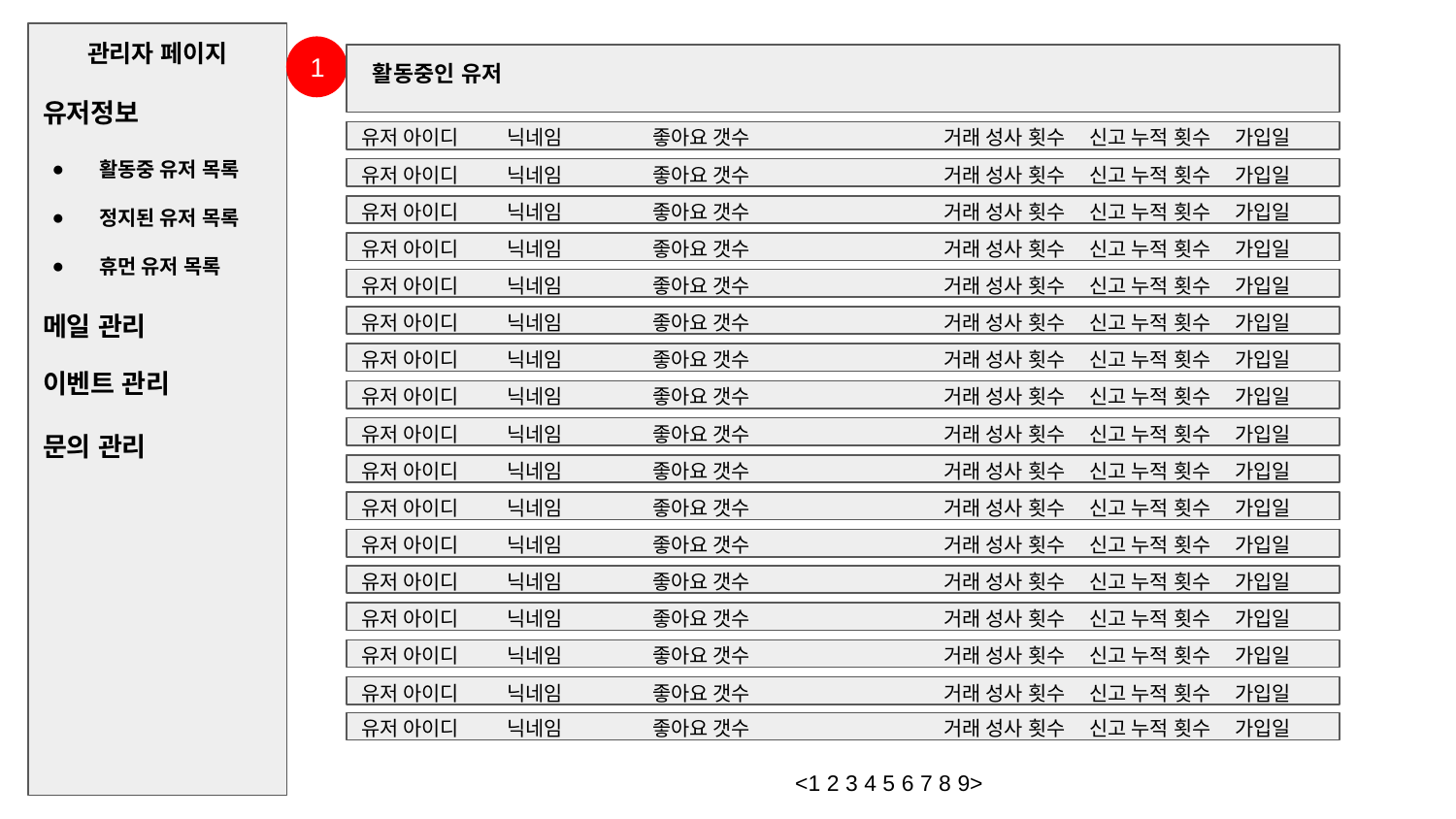

관리자 페이지

유저정보

활동중 유저 목록

정지된 유저 목록

휴먼 유저 목록

메일 관리

이벤트 관리

문의 관리
1
 활동중인 유저

유저 아이디	닉네임	좋아요 갯수		거래 성사 횟수 	신고 누적 횟수	가입일
유저 아이디	닉네임	좋아요 갯수		거래 성사 횟수 	신고 누적 횟수	가입일
유저 아이디	닉네임	좋아요 갯수		거래 성사 횟수 	신고 누적 횟수	가입일
유저 아이디	닉네임	좋아요 갯수		거래 성사 횟수 	신고 누적 횟수	가입일
유저 아이디	닉네임	좋아요 갯수		거래 성사 횟수 	신고 누적 횟수	가입일
유저 아이디	닉네임	좋아요 갯수		거래 성사 횟수 	신고 누적 횟수	가입일
유저 아이디	닉네임	좋아요 갯수		거래 성사 횟수 	신고 누적 횟수	가입일
유저 아이디	닉네임	좋아요 갯수		거래 성사 횟수 	신고 누적 횟수	가입일
유저 아이디	닉네임	좋아요 갯수		거래 성사 횟수 	신고 누적 횟수	가입일
유저 아이디	닉네임	좋아요 갯수		거래 성사 횟수 	신고 누적 횟수	가입일
유저 아이디	닉네임	좋아요 갯수		거래 성사 횟수 	신고 누적 횟수	가입일
유저 아이디	닉네임	좋아요 갯수		거래 성사 횟수 	신고 누적 횟수	가입일
유저 아이디	닉네임	좋아요 갯수		거래 성사 횟수 	신고 누적 횟수	가입일
유저 아이디	닉네임	좋아요 갯수		거래 성사 횟수 	신고 누적 횟수	가입일
유저 아이디	닉네임	좋아요 갯수		거래 성사 횟수 	신고 누적 횟수	가입일
유저 아이디	닉네임	좋아요 갯수		거래 성사 횟수 	신고 누적 횟수	가입일
					<1 2 3 4 5 6 7 8 9>
유저 아이디	닉네임	좋아요 갯수		거래 성사 횟수 	신고 누적 횟수	가입일